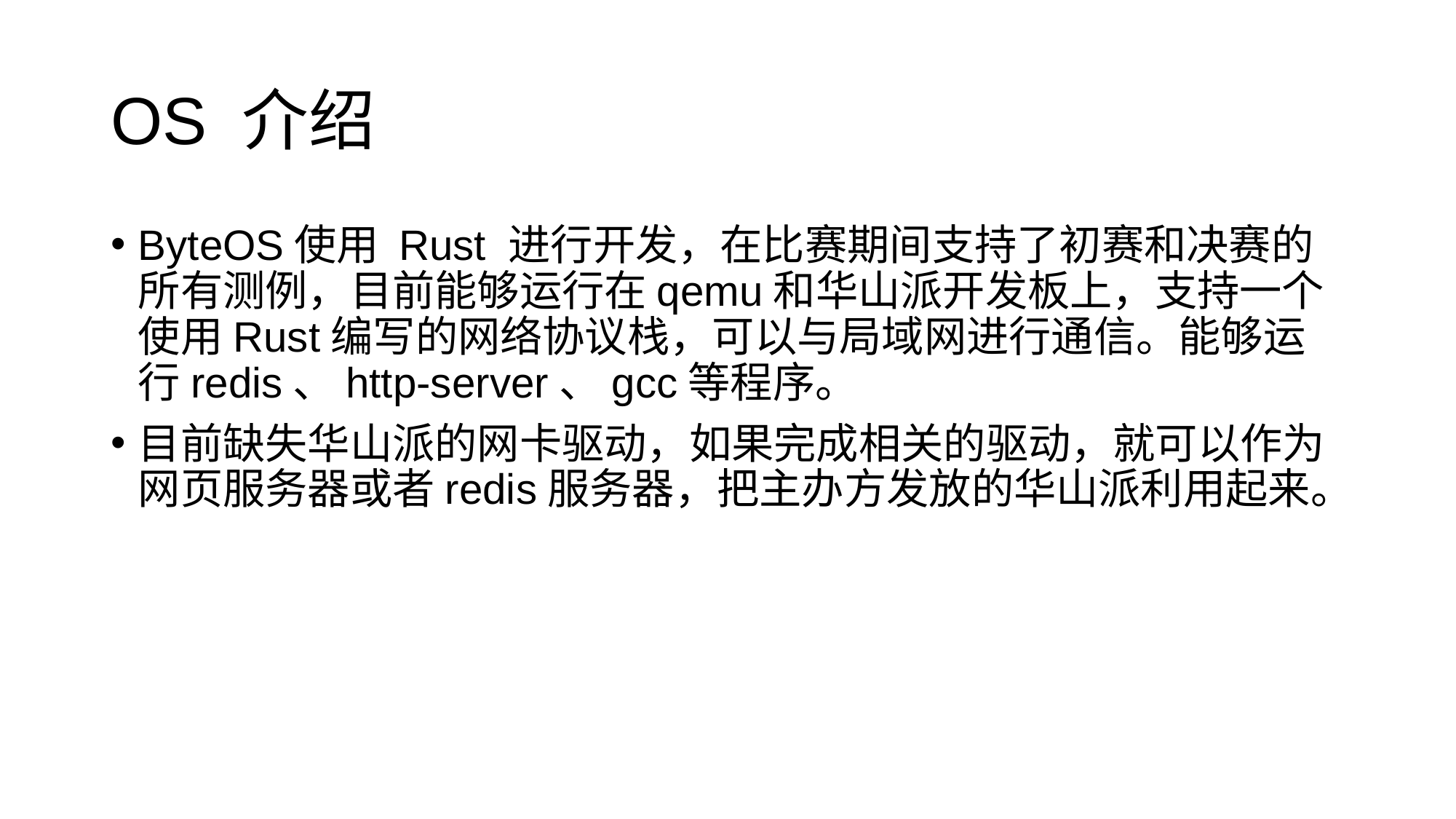

# OS 介绍
ByteOS使用 Rust 进行开发，在比赛期间支持了初赛和决赛的所有测例，目前能够运行在qemu和华山派开发板上，支持一个使用Rust编写的网络协议栈，可以与局域网进行通信。能够运行redis、http-server、gcc等程序。
目前缺失华山派的网卡驱动，如果完成相关的驱动，就可以作为网页服务器或者redis服务器，把主办方发放的华山派利用起来。

4